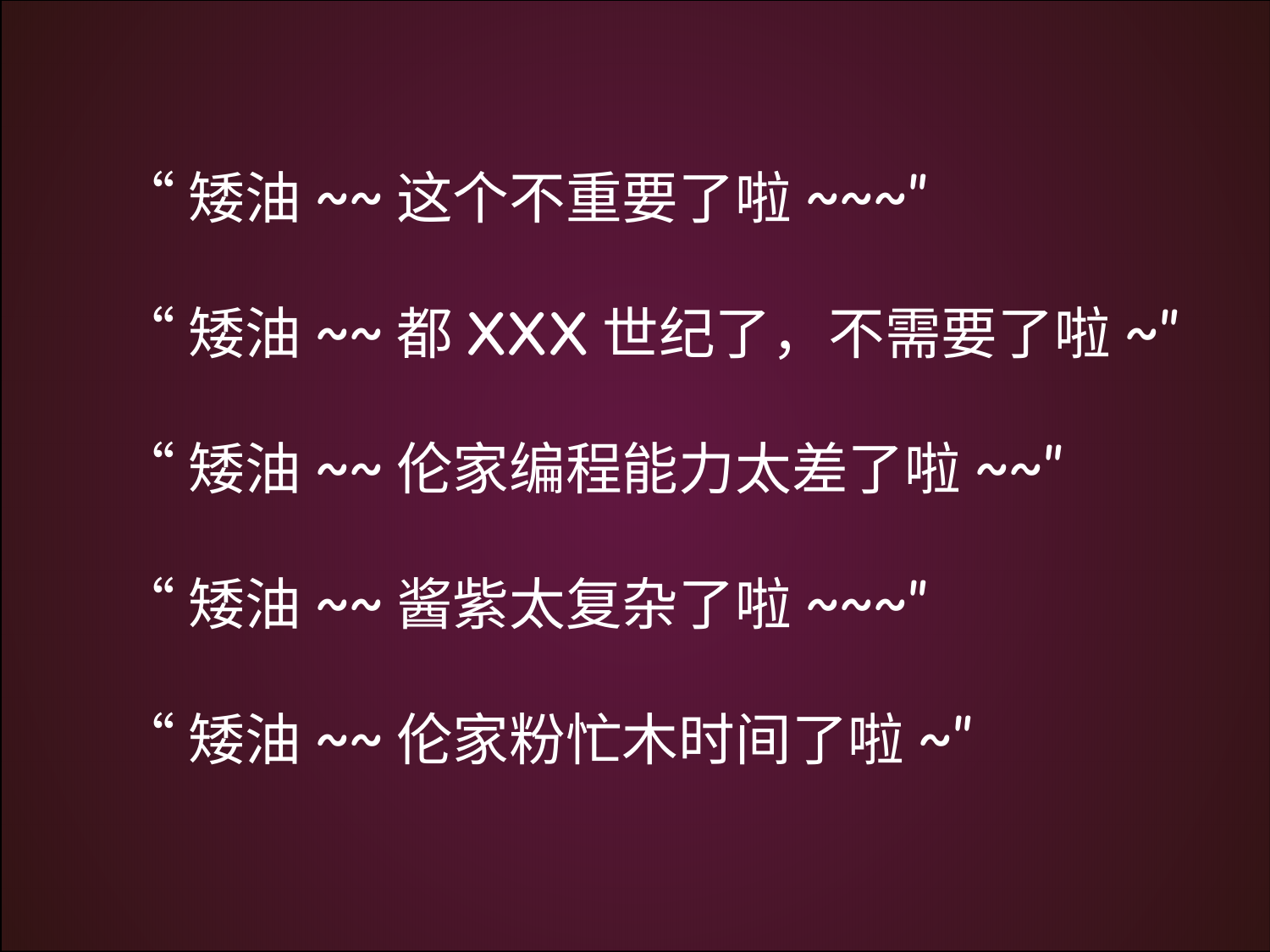

“矮油~~这个不重要了啦~~~”

“矮油~~都XXX世纪了，不需要了啦~”

“矮油~~伦家编程能力太差了啦~~”

“矮油~~酱紫太复杂了啦~~~”

“矮油~~伦家粉忙木时间了啦~”